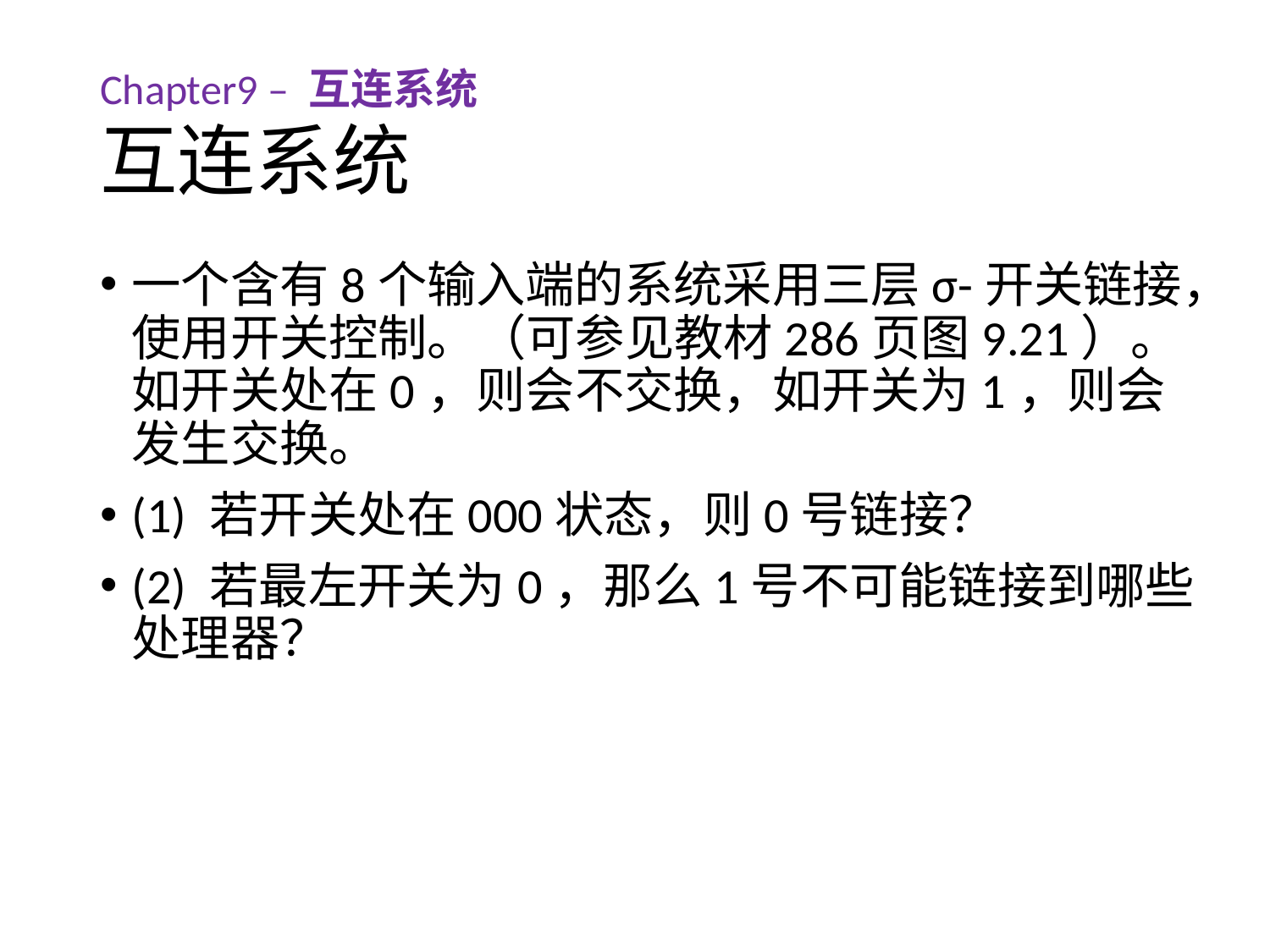

Chapter9 – 互连系统
# 互连系统
一个含有8个输入端的系统采用三层σ-开关链接，使用开关控制。（可参见教材286页图9.21）。如开关处在0，则会不交换，如开关为1，则会发生交换。
(1) 若开关处在000状态，则0号链接？
(2) 若最左开关为0，那么1号不可能链接到哪些处理器？